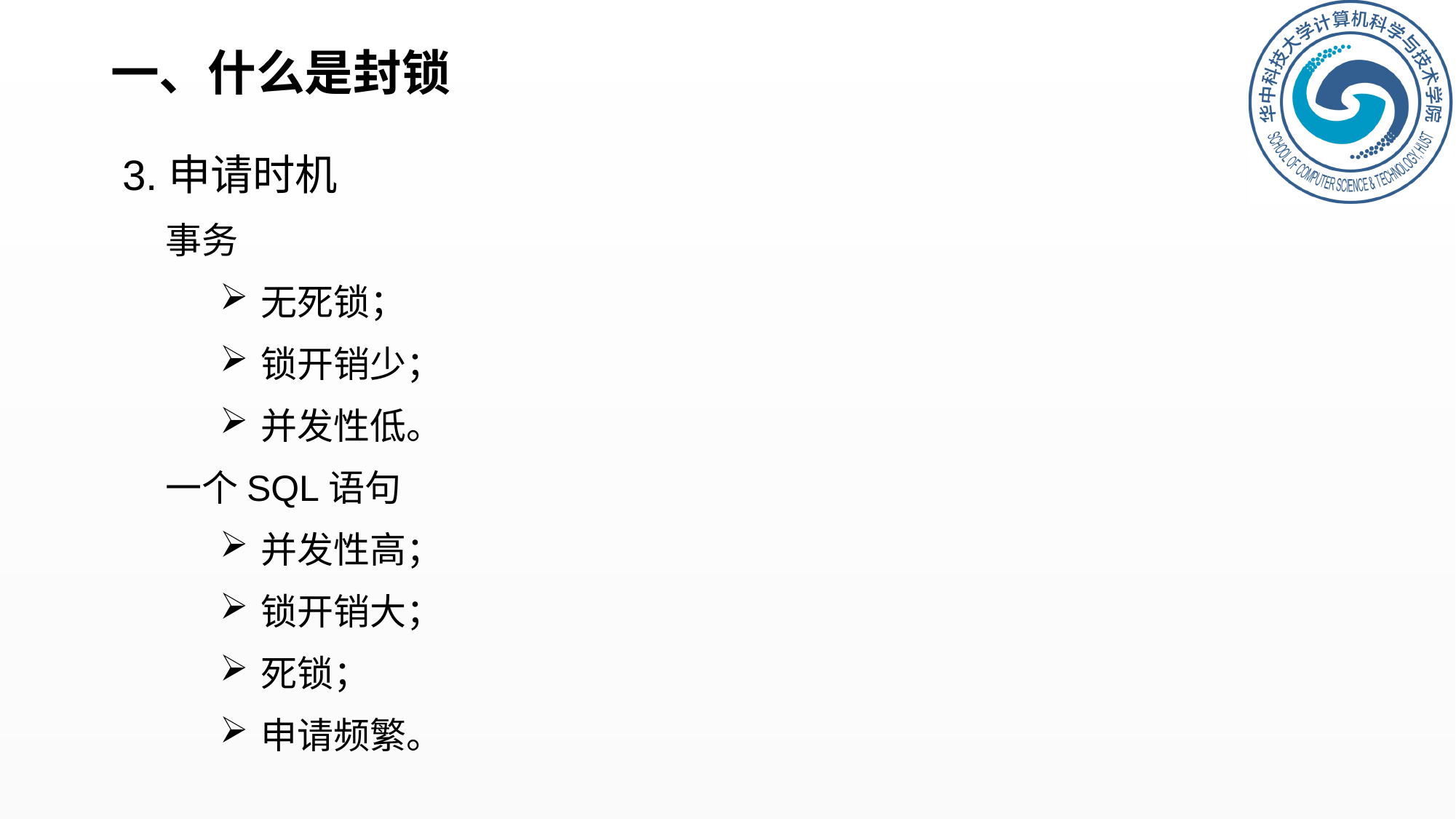

一、什么是封锁
 3.申请时机
事务
无死锁；
锁开销少；
并发性低。
一个SQL语句
并发性高；
锁开销大；
死锁；
申请频繁。